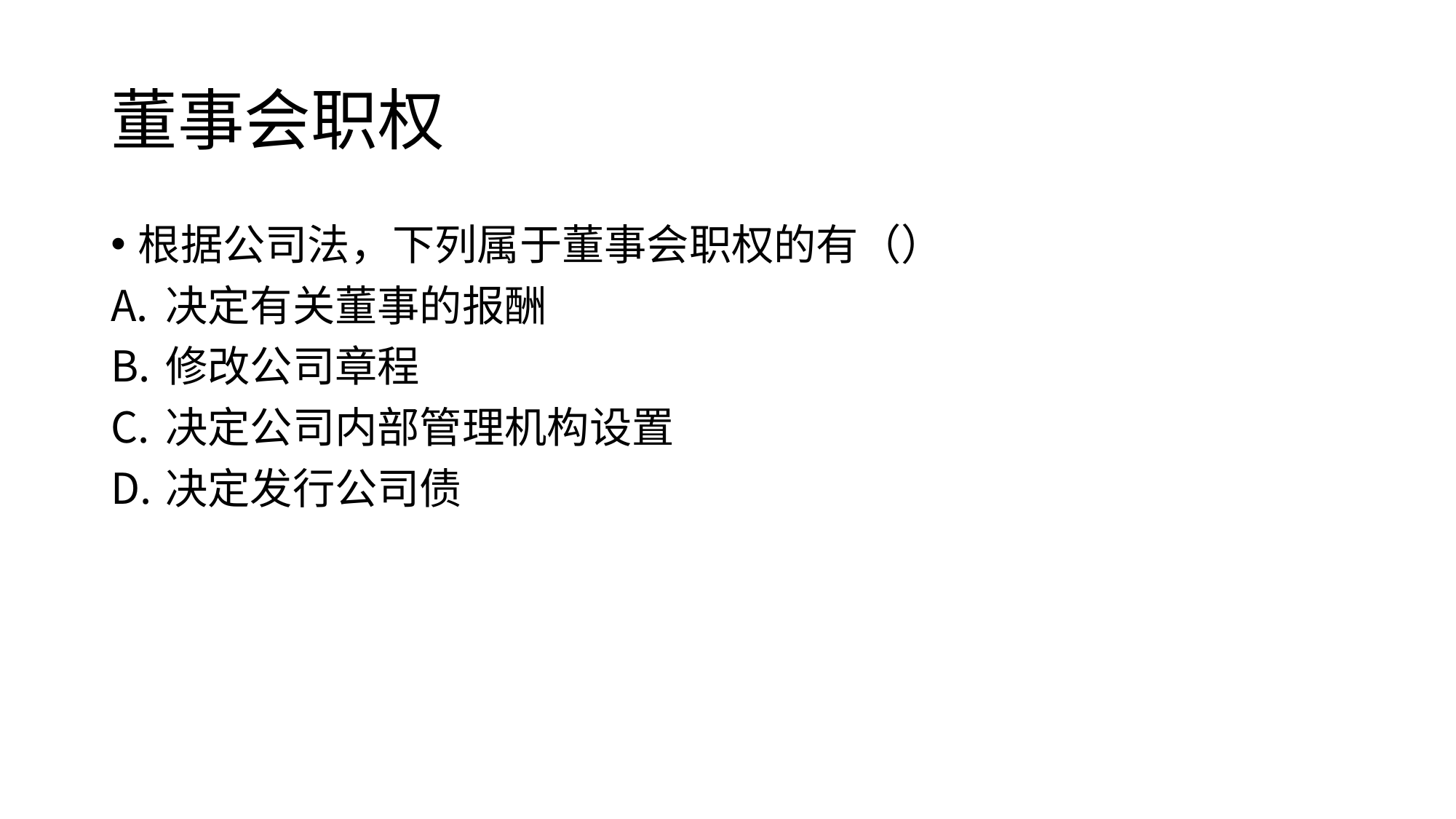

# 董事会职权
根据公司法，下列属于董事会职权的有（）
决定有关董事的报酬
修改公司章程
决定公司内部管理机构设置
决定发行公司债